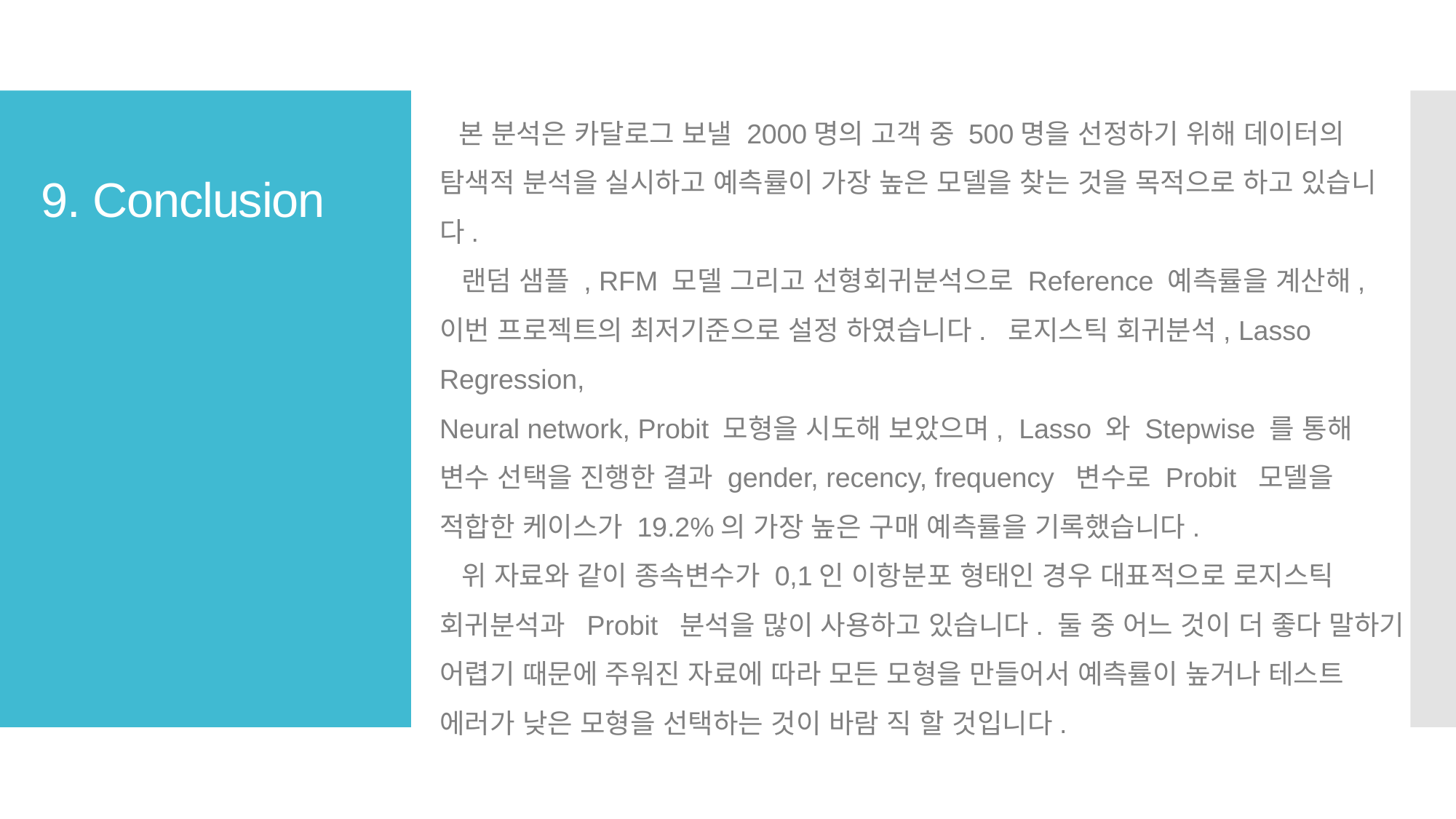

본 분석은 카달로그 보낼 2000명의 고객 중 500명을 선정하기 위해 데이터의 탐색적 분석을 실시하고 예측률이 가장 높은 모델을 찾는 것을 목적으로 하고 있습니다.
  랜덤 샘플 , RFM 모델 그리고 선형회귀분석으로 Reference 예측률을 계산해, 이번 프로젝트의 최저기준으로 설정 하였습니다.  로지스틱 회귀분석, Lasso Regression,
Neural network, Probit 모형을 시도해 보았으며,  Lasso 와 Stepwise 를 통해
변수 선택을 진행한 결과 gender, recency, frequency  변수로 Probit  모델을 적합한 케이스가 19.2%의 가장 높은 구매 예측률을 기록했습니다.
  위 자료와 같이 종속변수가 0,1인 이항분포 형태인 경우 대표적으로 로지스틱 회귀분석과  Probit  분석을 많이 사용하고 있습니다. 둘 중 어느 것이 더 좋다 말하기 어렵기 때문에 주워진 자료에 따라 모든 모형을 만들어서 예측률이 높거나 테스트 에러가 낮은 모형을 선택하는 것이 바람 직 할 것입니다.
# 9. Conclusion